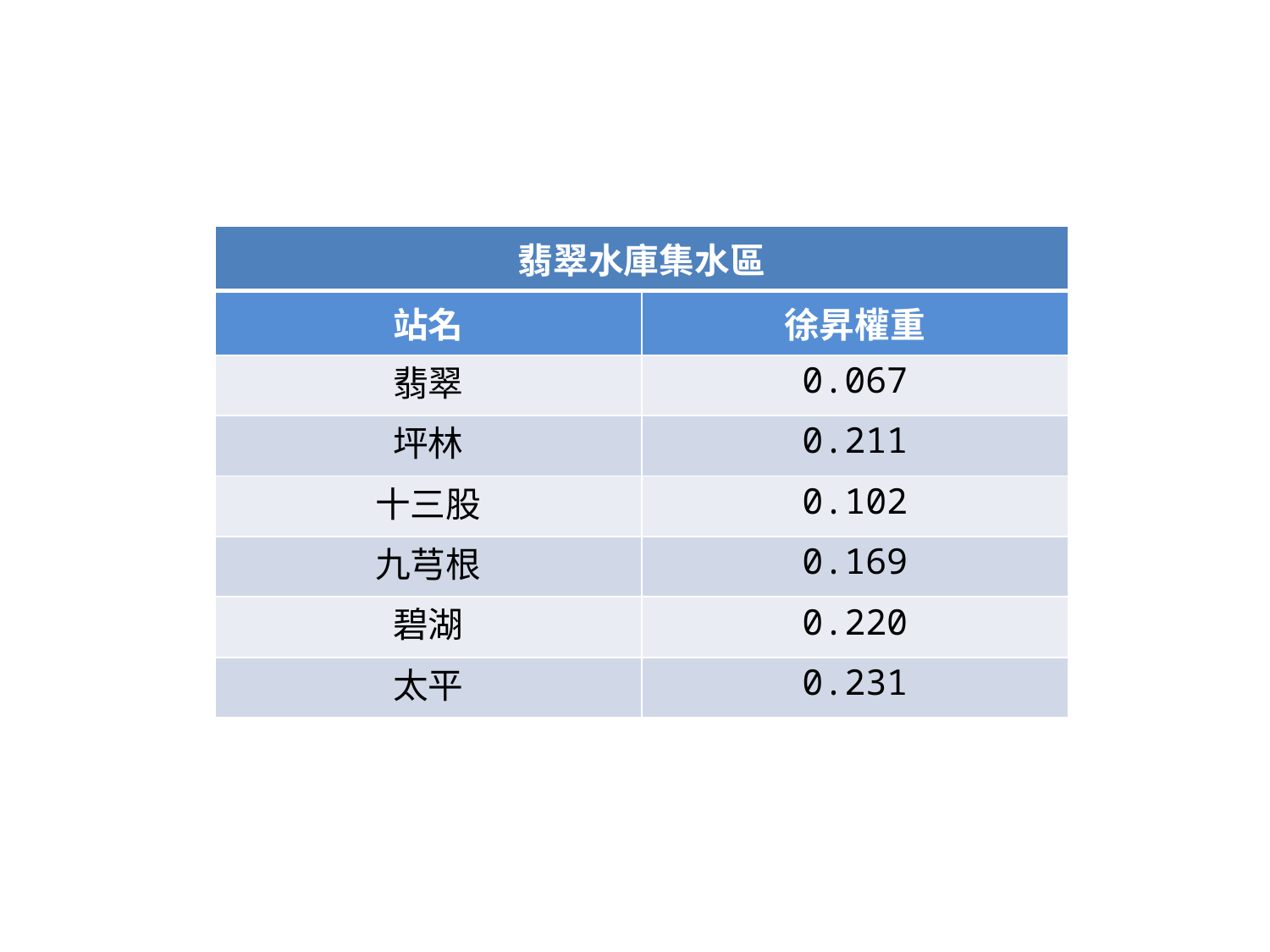

| 翡翠水庫集水區 |  |
| --- | --- |
| 站名 | 徐昇權重 |
| 翡翠 | 0.067 |
| 坪林 | 0.211 |
| 十三股 | 0.102 |
| 九芎根 | 0.169 |
| 碧湖 | 0.220 |
| 太平 | 0.231 |